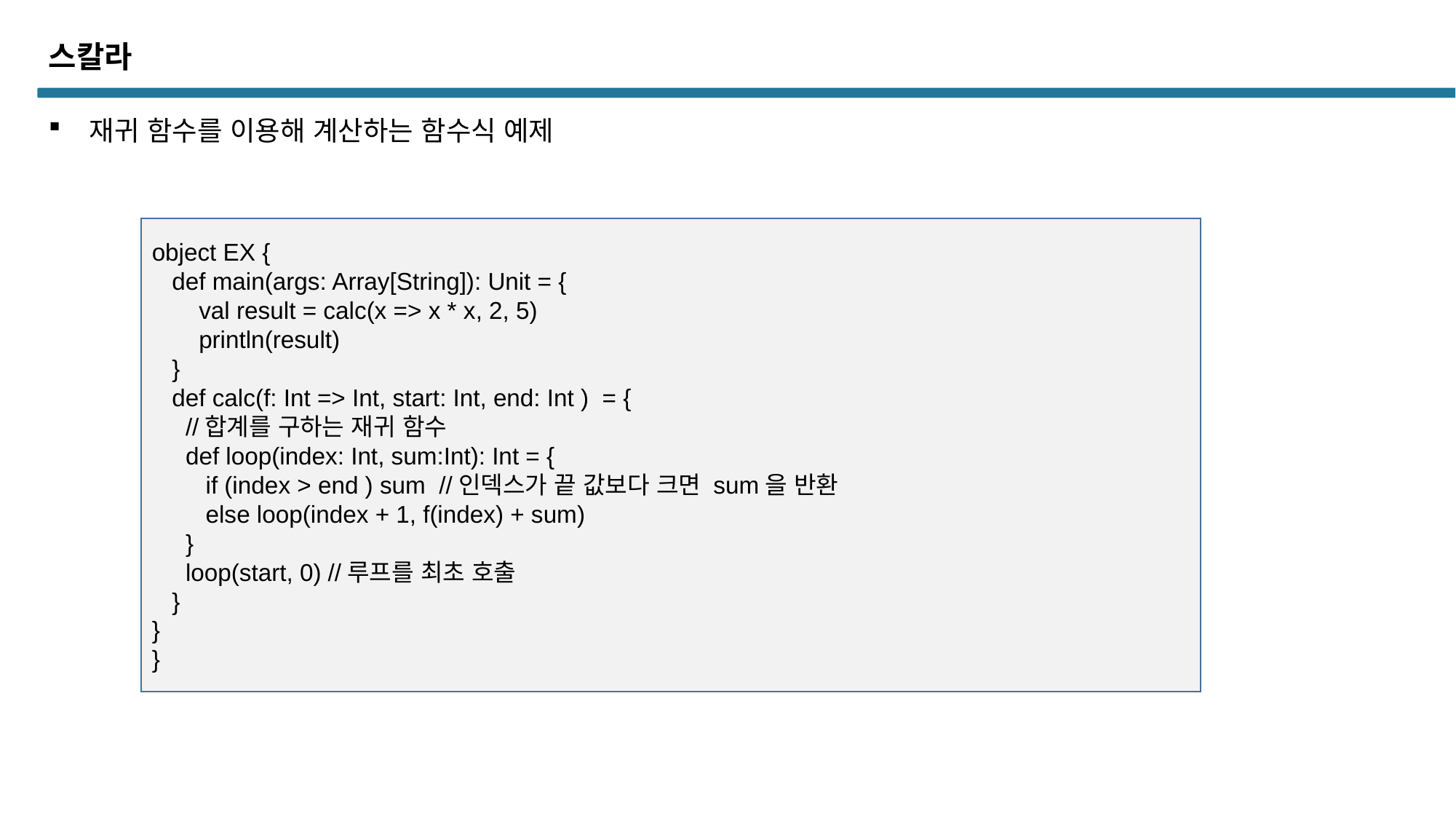

스칼라
재귀 함수를 이용해 계산하는 함수식 예제

object EX {
   def main(args: Array[String]): Unit = {
       val result = calc(x => x * x, 2, 5)
       println(result)
   }
   def calc(f: Int => Int, start: Int, end: Int )  = {
     //합계를 구하는 재귀 함수
     def loop(index: Int, sum:Int): Int = {
        if (index > end ) sum  //인덱스가 끝 값보다 크면 sum을 반환
        else loop(index + 1, f(index) + sum)
     }
     loop(start, 0) //루프를 최초 호출
   }
}
}